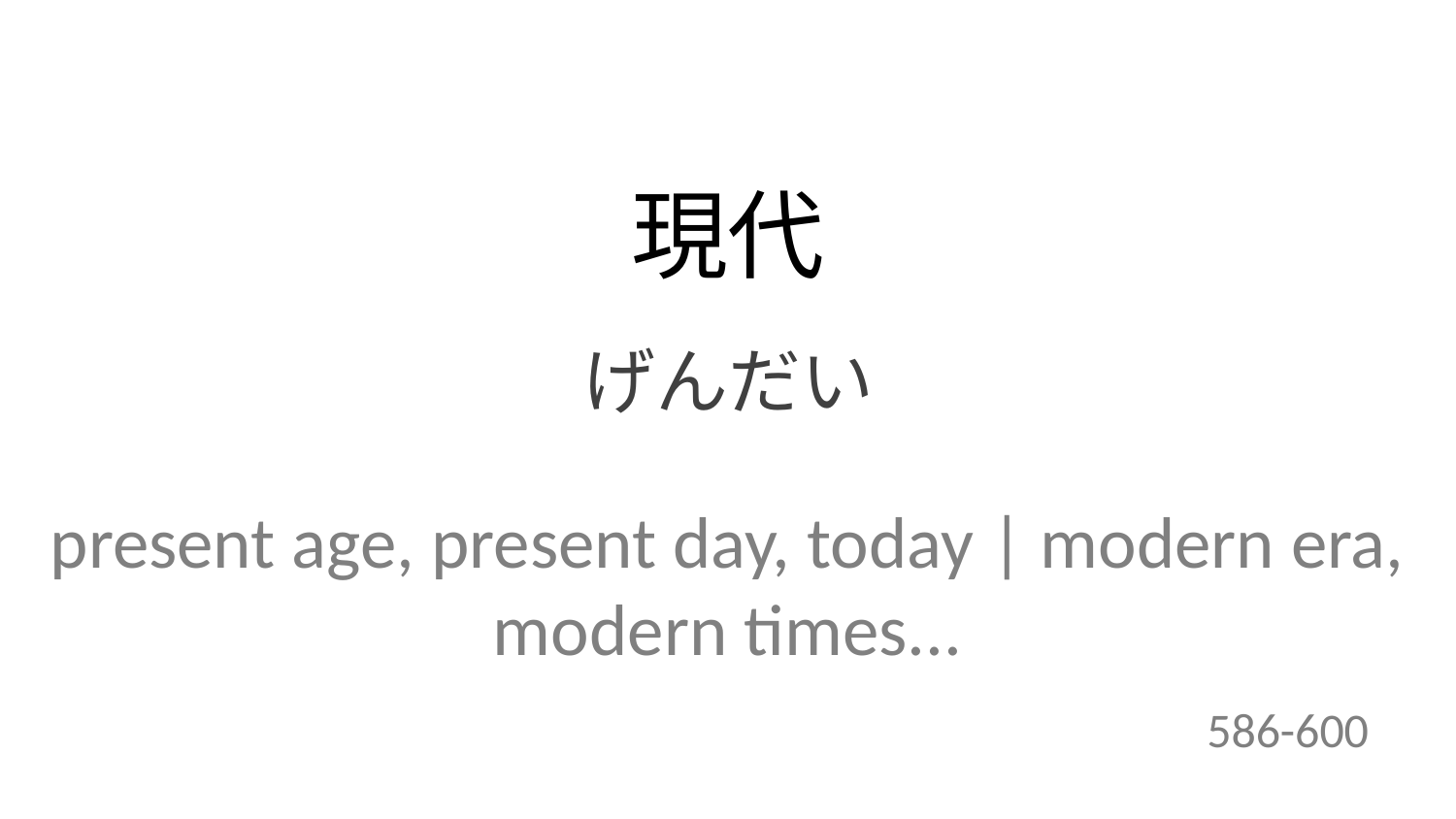

現代

げんだい
present age, present day, today | modern era, modern times...
586-600